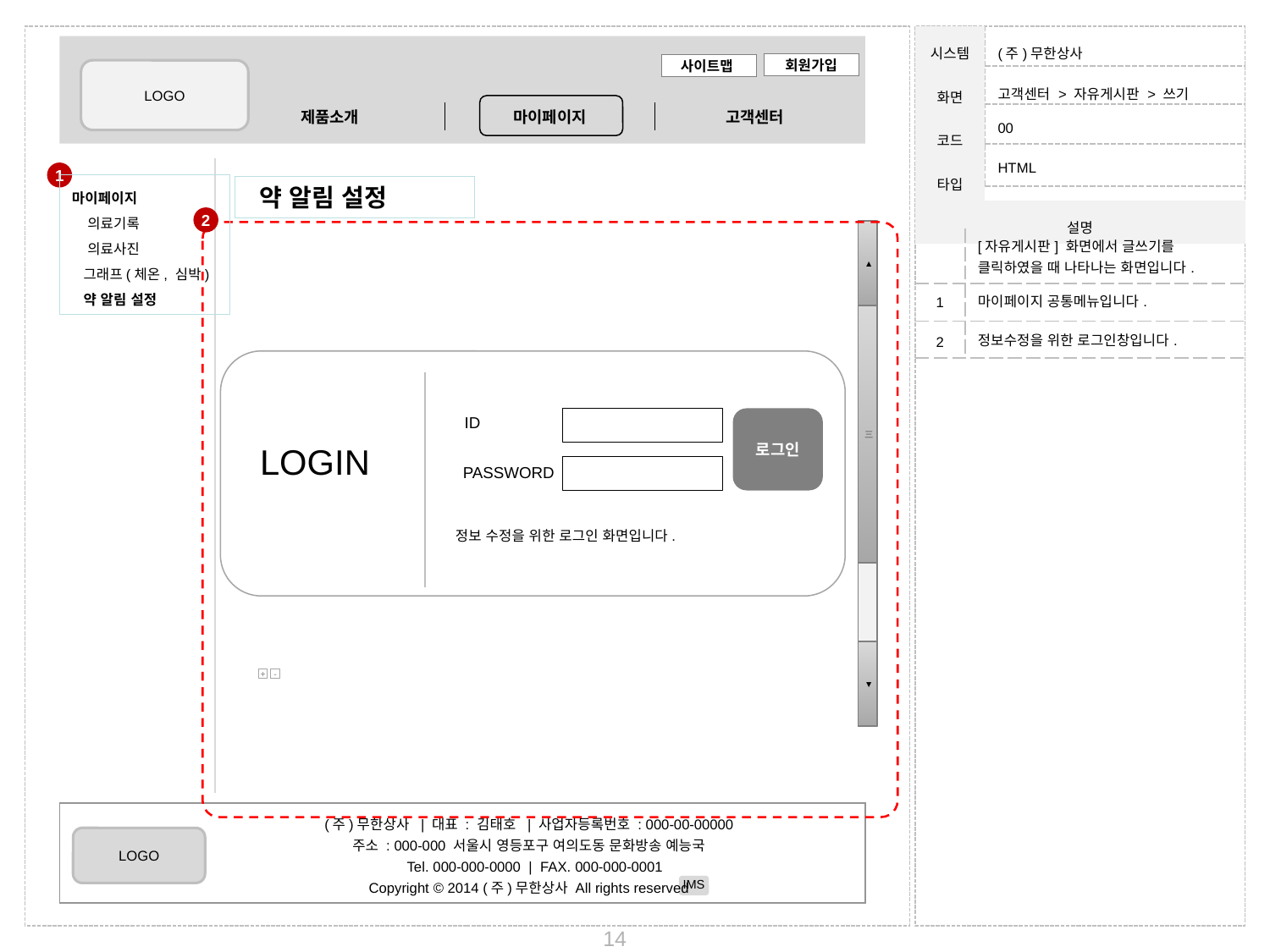

| 고객센터 > 자유게시판 > 쓰기 |
| --- |
| 00 |
| HTML |

1
마이페이지
   의료기록
   의료사진
  그래프(체온, 심박)
  약 알림 설정
 약 알림 설정
2
▲

三
▼

|  | [자유게시판] 화면에서 글쓰기를 클릭하였을 때 나타나는 화면입니다. |
| --- | --- |
| 1 | 마이페이지 공통메뉴입니다. |
| 2 | 정보수정을 위한 로그인창입니다. |

ID

로그인
LOGIN
PASSWORD

정보 수정을 위한 로그인 화면입니다.
+
-
14